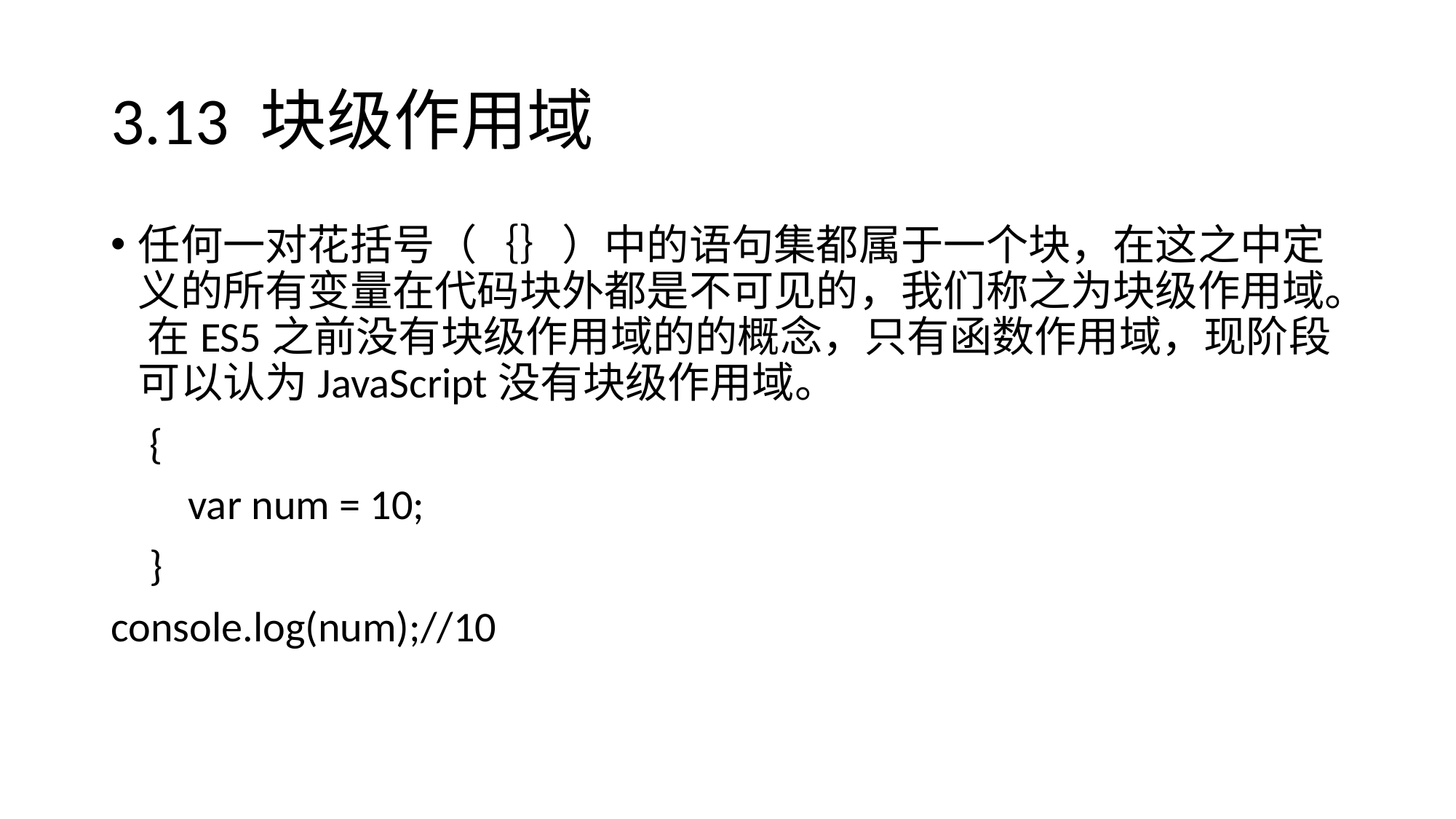

# 3.13 块级作用域
任何一对花括号（｛｝）中的语句集都属于一个块，在这之中定义的所有变量在代码块外都是不可见的，我们称之为块级作用域。 在ES5之前没有块级作用域的的概念，只有函数作用域，现阶段可以认为JavaScript没有块级作用域。
    {
        var num = 10;
    }
console.log(num);//10